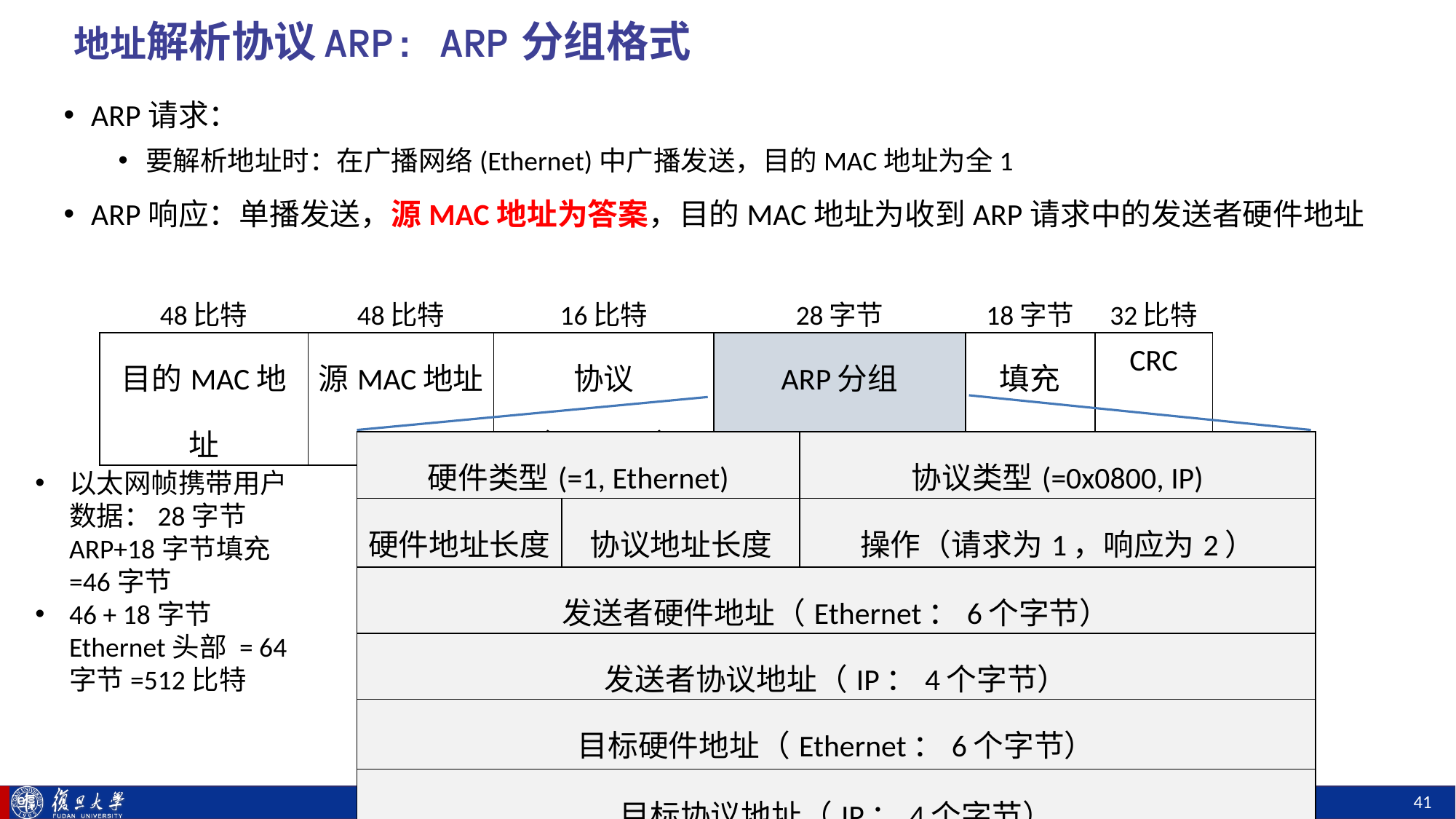

# 地址解析协议ARP: ARP分组格式
ARP请求：
要解析地址时：在广播网络(Ethernet)中广播发送，目的MAC地址为全1
ARP响应：单播发送，源MAC地址为答案，目的MAC地址为收到ARP请求中的发送者硬件地址
| 48比特 | 48比特 | 16比特 | 28字节 | 18字节 | 32比特 |
| --- | --- | --- | --- | --- | --- |
| 目的MAC地址 | 源MAC地址 | 协议（0x0806） | ARP分组 | 填充 | CRC |

| 硬件类型(=1, Ethernet) |  | 协议类型(=0x0800, IP) |
| --- | --- | --- |
| 硬件地址长度 | 协议地址长度 | 操作（请求为1，响应为2） |
| 发送者硬件地址（Ethernet：6个字节） |  |  |
| 发送者协议地址（IP：4个字节） |  |  |
| 目标硬件地址（Ethernet：6个字节） |  |  |
| 目标协议地址（IP：4个字节） |  |  |
以太网帧携带用户数据：28字节ARP+18字节填充=46字节
46 + 18字节Ethernet头部 = 64字节=512比特